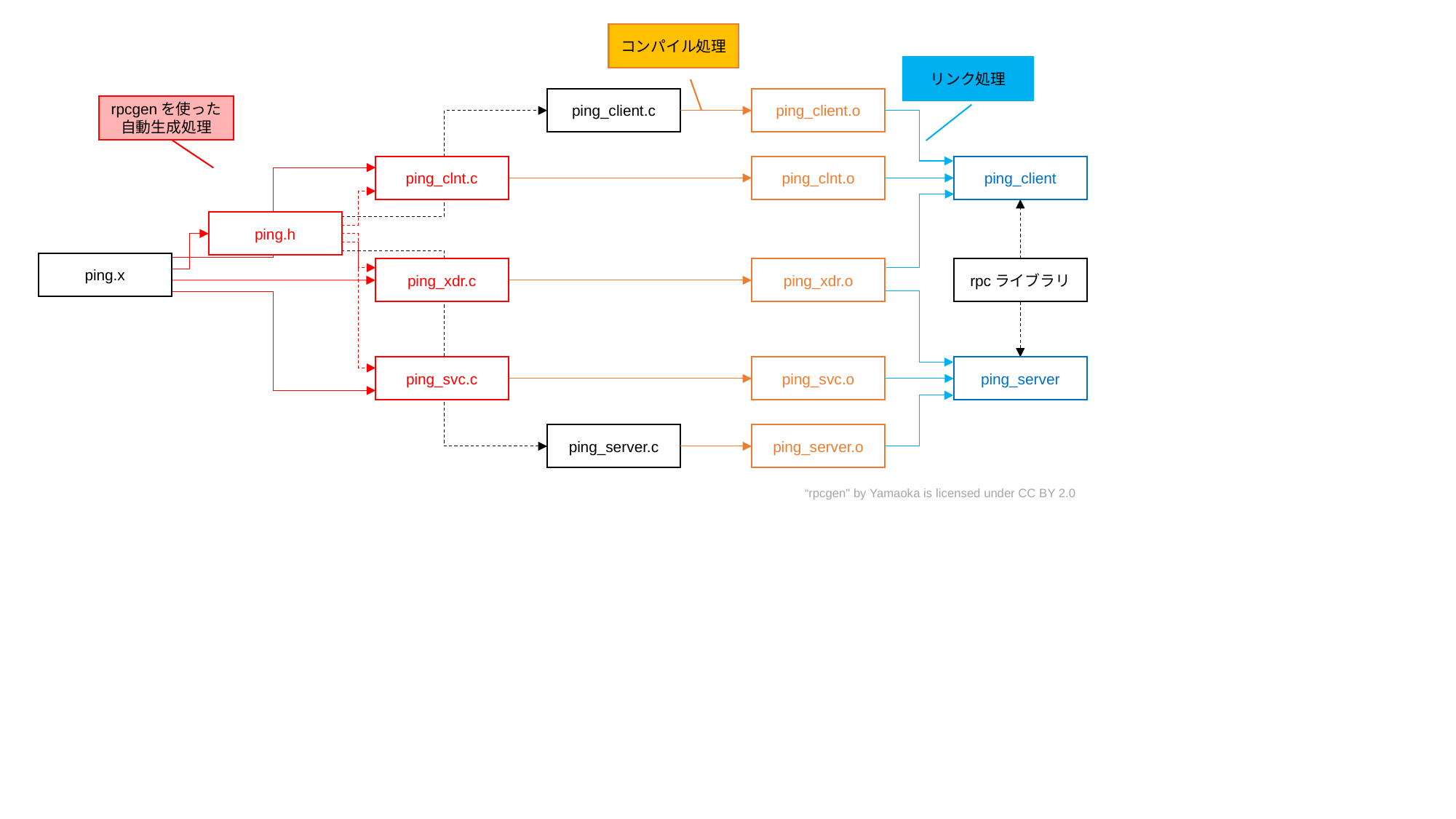

コンパイル処理
リンク処理
ping_client.c
ping_client.o
rpcgenを使った自動生成処理
ping_clnt.c
ping_clnt.o
ping_client

ping.h

ping.x

ping_xdr.c
ping_xdr.o
rpcライブラリ

ping_svc.c
ping_svc.o
ping_server

ping_server.c
ping_server.o
“rpcgen" by Yamaoka is licensed under CC BY 2.0﻿